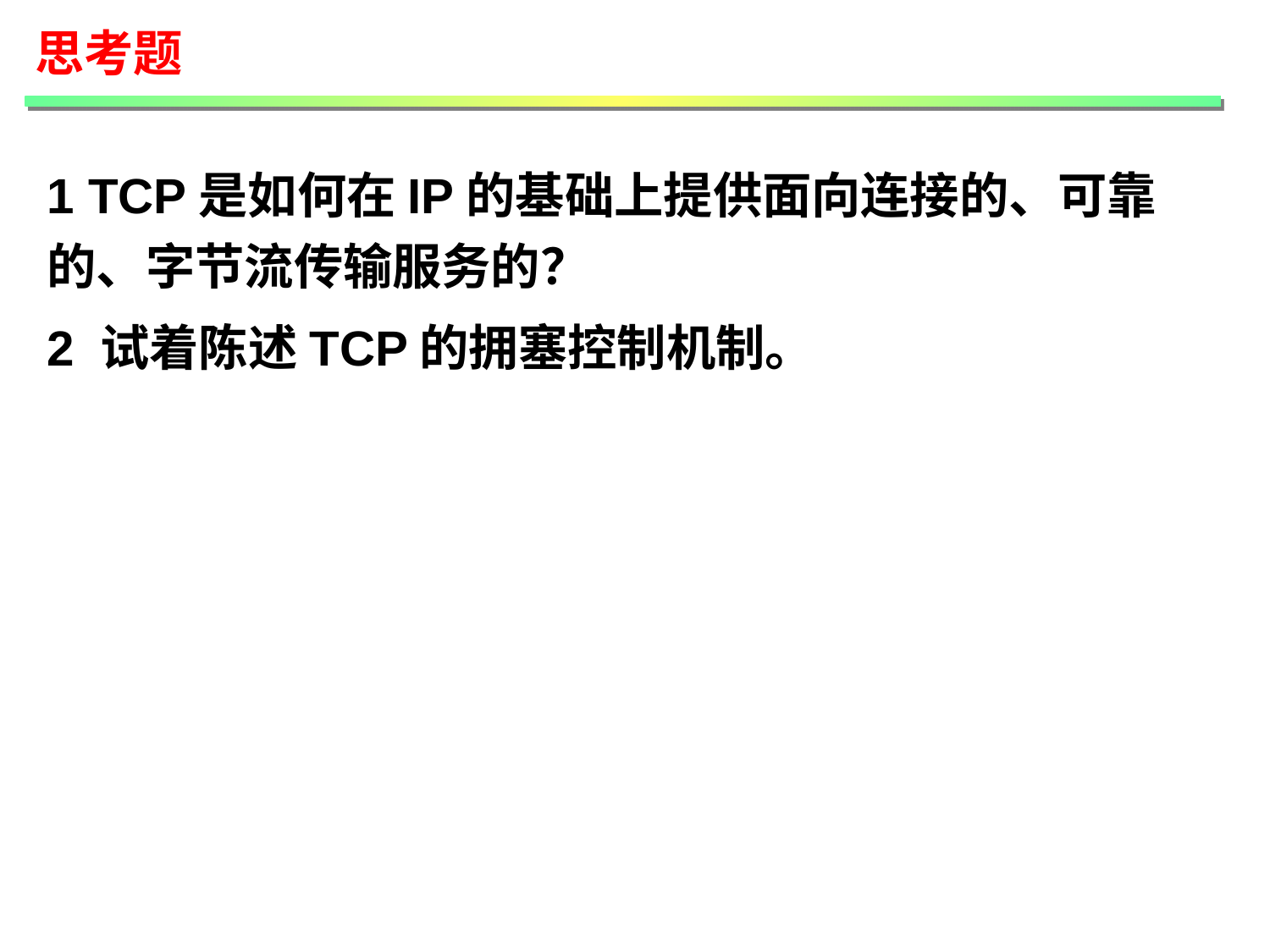

思考题

1 TCP是如何在IP的基础上提供面向连接的、可靠的、字节流传输服务的？
2 试着陈述TCP的拥塞控制机制。